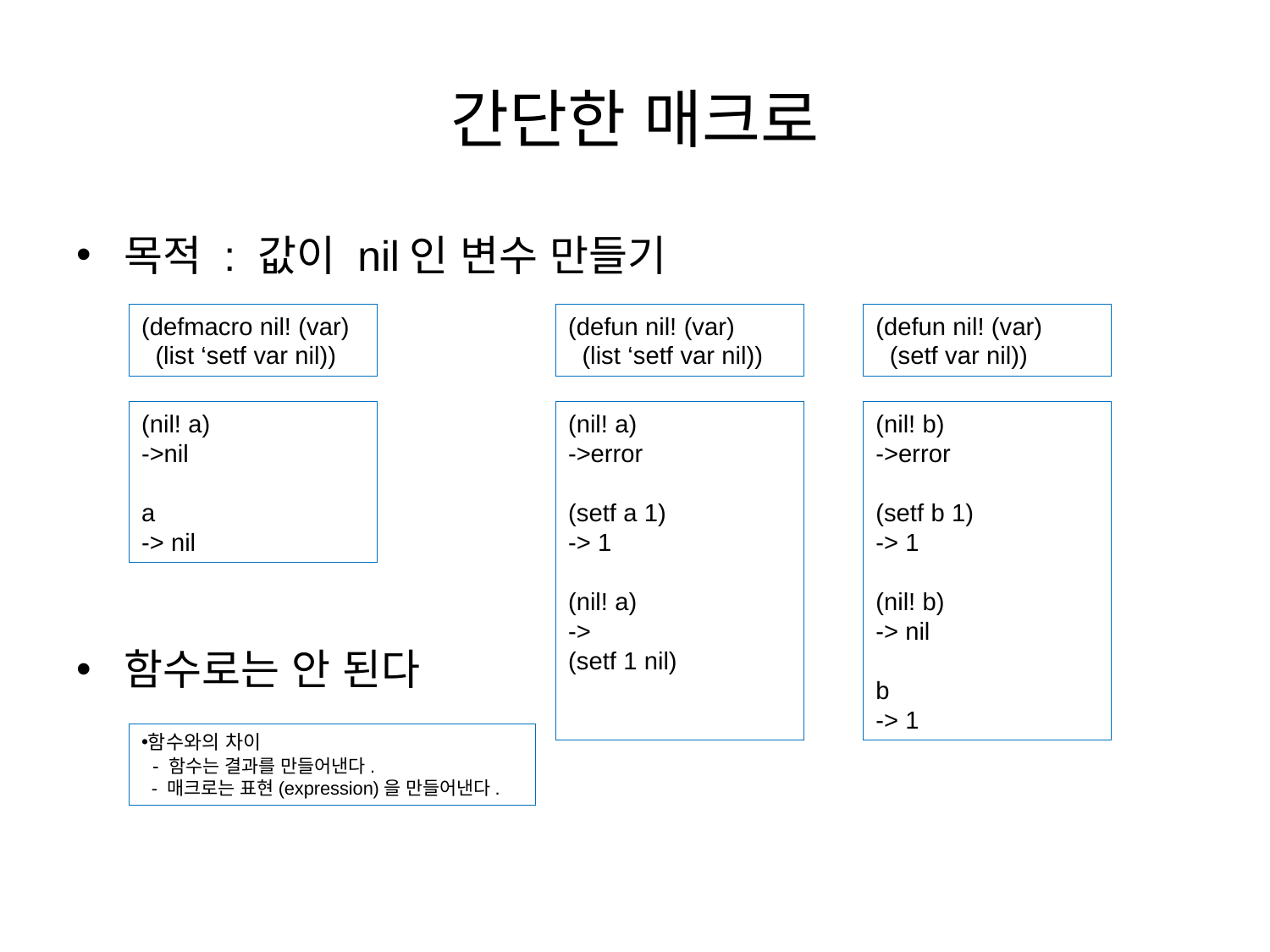

# 간단한 매크로
목적 : 값이 nil인 변수 만들기

함수로는 안 된다

(defmacro nil! (var)
  (list ‘setf var nil))
(defun nil! (var)
  (list ‘setf var nil))
(defun nil! (var)
  (setf var nil))
(nil! a)
->nil

a
-> nil
(nil! a)
->error

(setf a 1)
-> 1

(nil! a)
->
(setf 1 nil)

(nil! b)
->error

(setf b 1)
-> 1

(nil! b)
-> nil

b
-> 1
함수와의 차이
  - 함수는 결과를 만들어낸다.
  - 매크로는 표현(expression)을 만들어낸다.